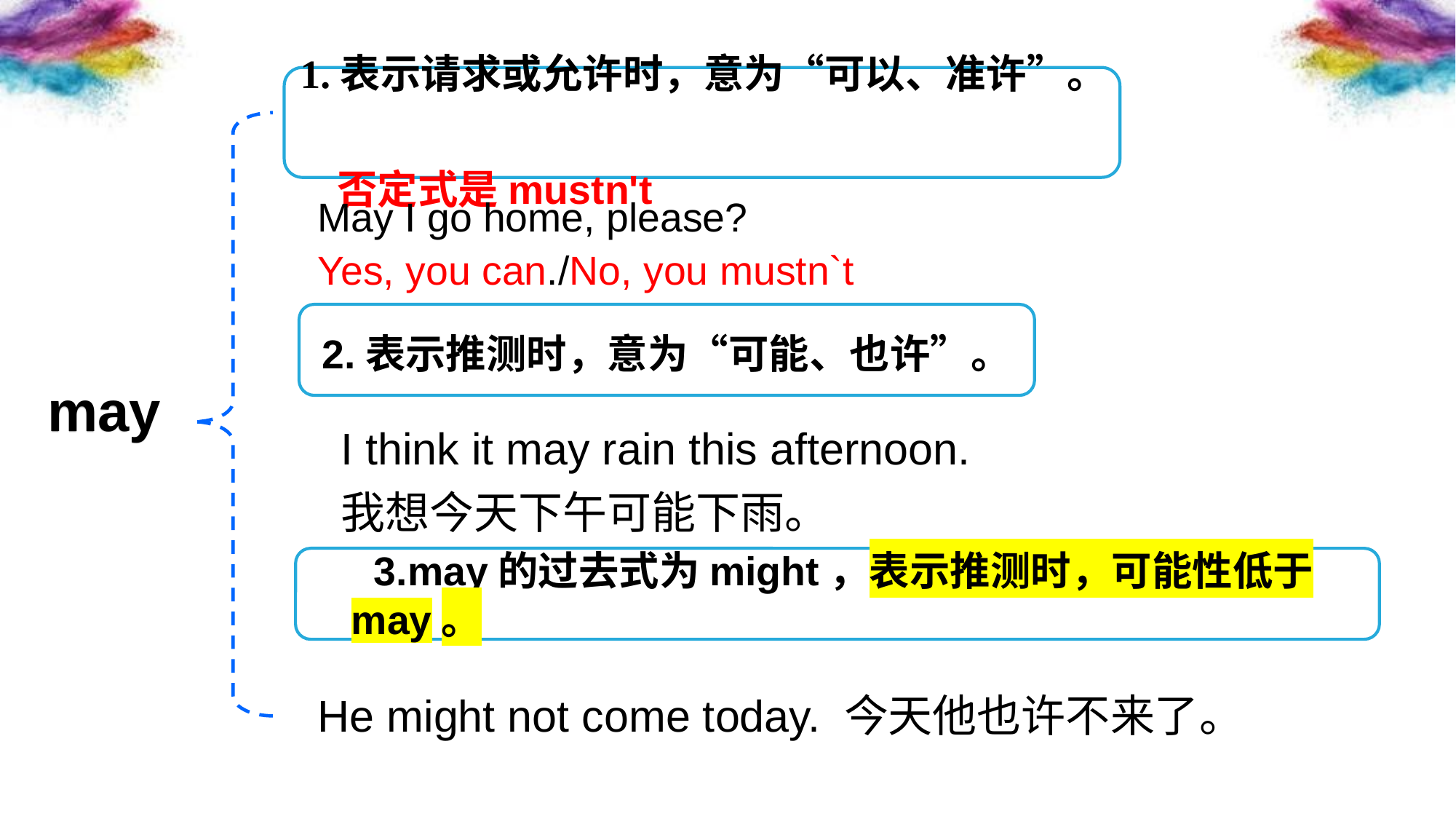

1.表示请求或允许时，意为“可以、准许”。
   否定式是mustn't

  May I go home, please?
  Yes, you can./No, you mustn`t
2.表示推测时，意为“可能、也许”。
 may

I think it may rain this afternoon.
我想今天下午可能下雨。
  3.may的过去式为might，表示推测时，可能性低于may。
He might not come today. 今天他也许不来了。